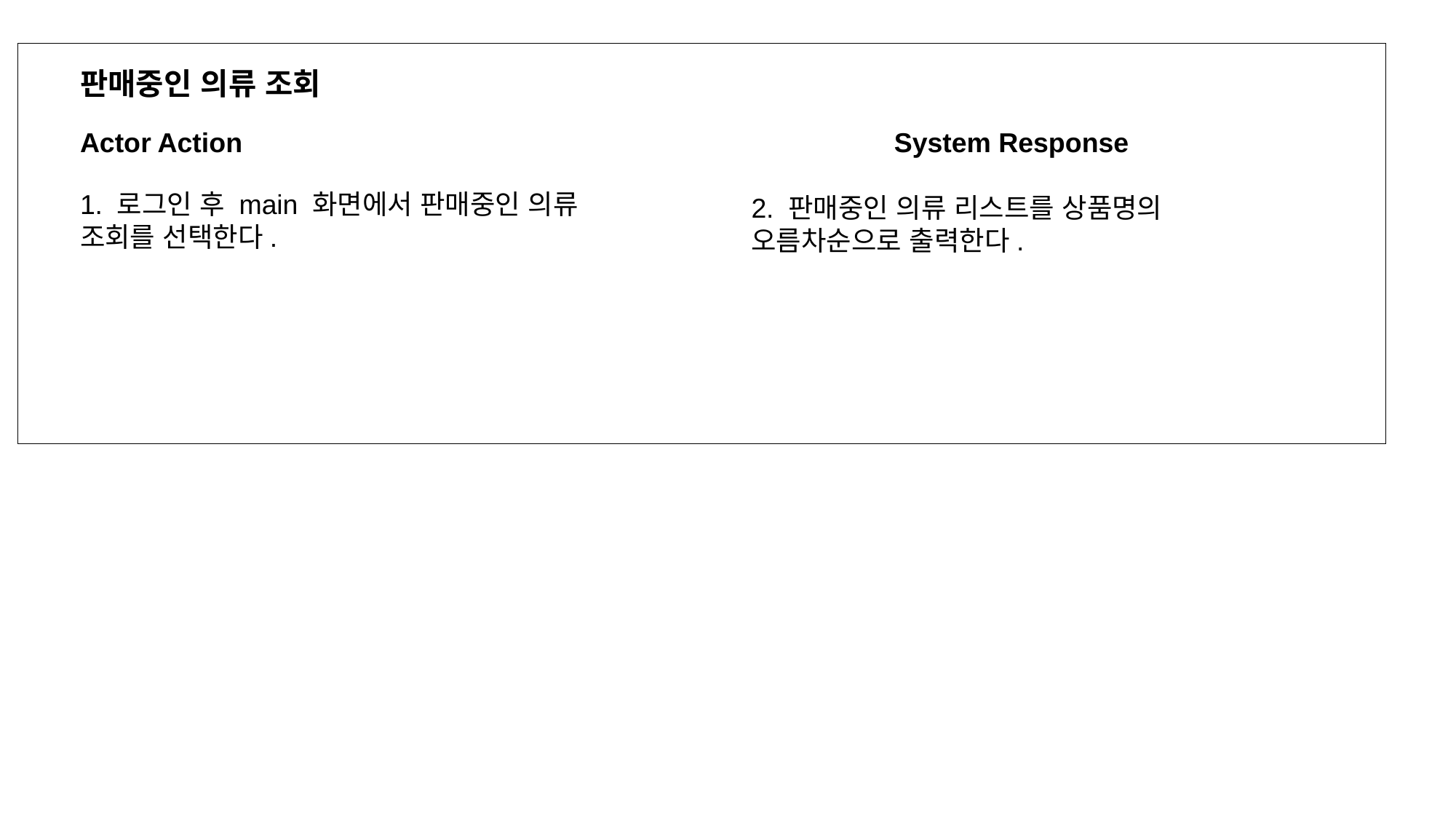

판매중인 의류 조회
Actor Action
System Response
1. 로그인 후 main 화면에서 판매중인 의류 조회를 선택한다.
2. 판매중인 의류 리스트를 상품명의 오름차순으로 출력한다.